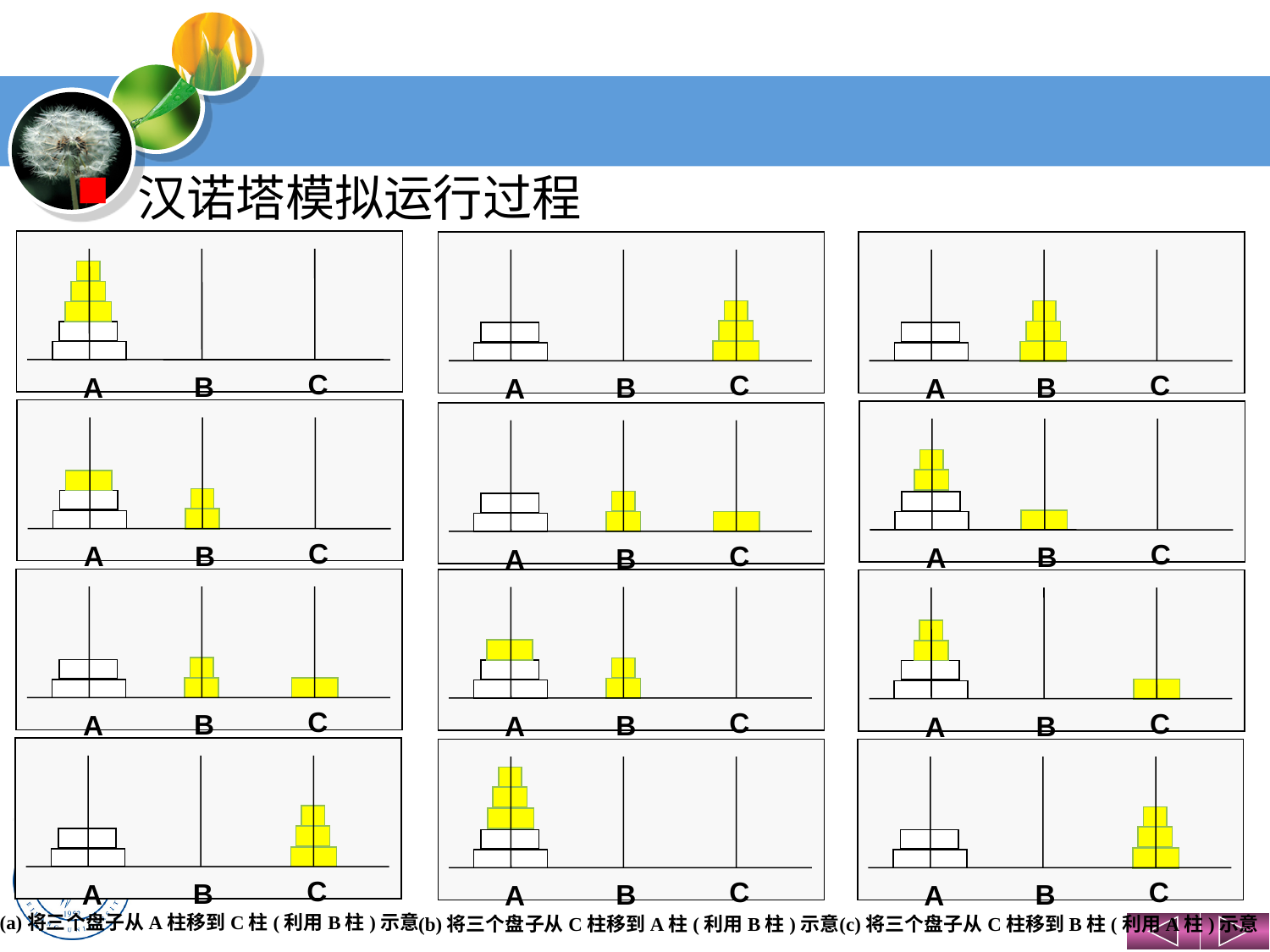

#
汉诺塔模拟运行过程

C
B
A

C
B
A

C
B
A

C
B
A

C
B
A

C
B
A

C
B
A

C
B
A

C
B
A

C
B
A

C
B
A

C
B
A
(a)将三个盘子从A柱移到C柱(利用B柱)示意
(b)将三个盘子从C柱移到A柱(利用B柱)示意
(c)将三个盘子从C柱移到B柱(利用A柱)示意
第4章 算法与复杂性